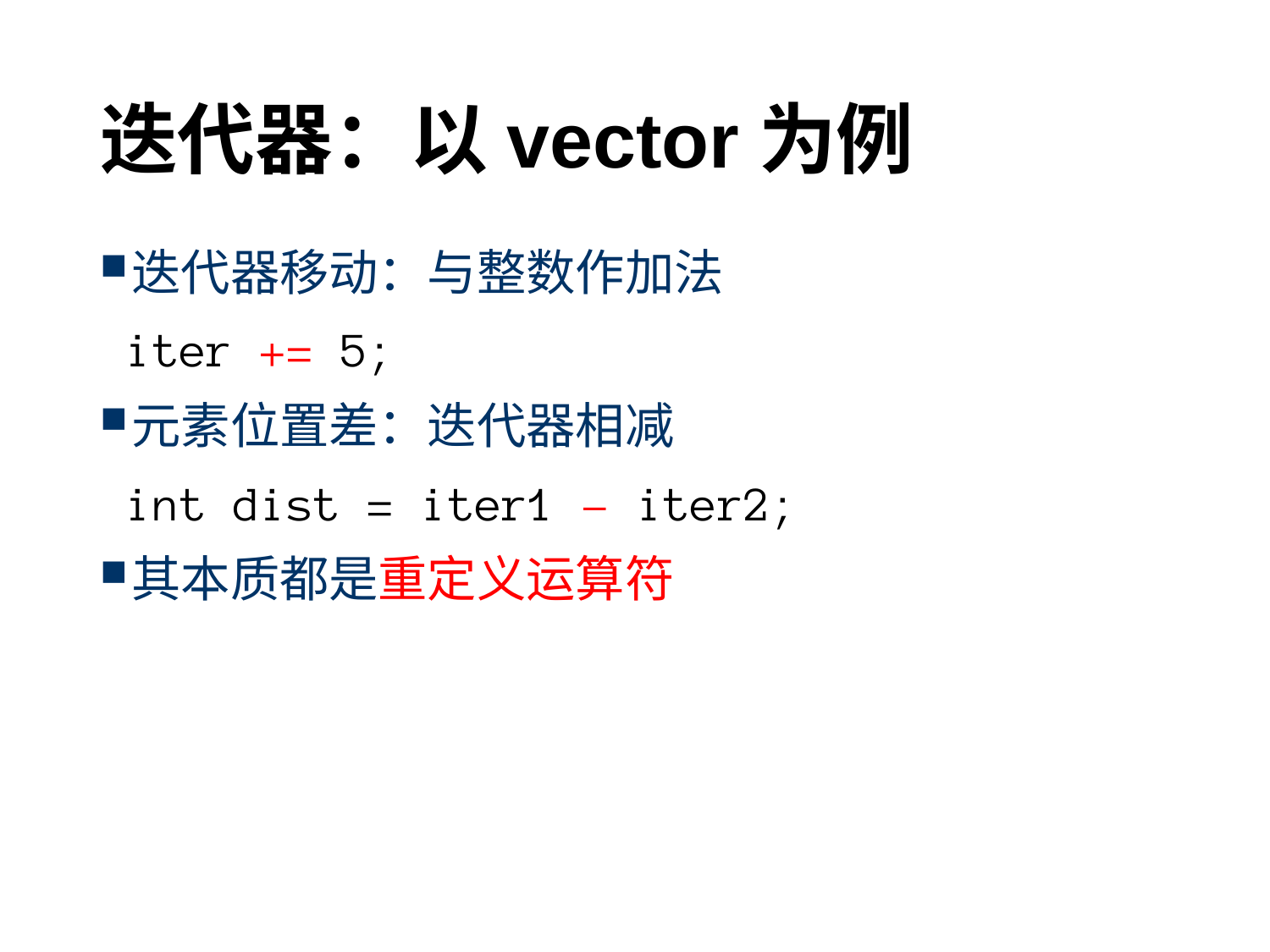

# 迭代器：以vector为例
迭代器移动：与整数作加法
 iter += 5;
元素位置差：迭代器相减
 int dist = iter1 – iter2;
其本质都是重定义运算符

30